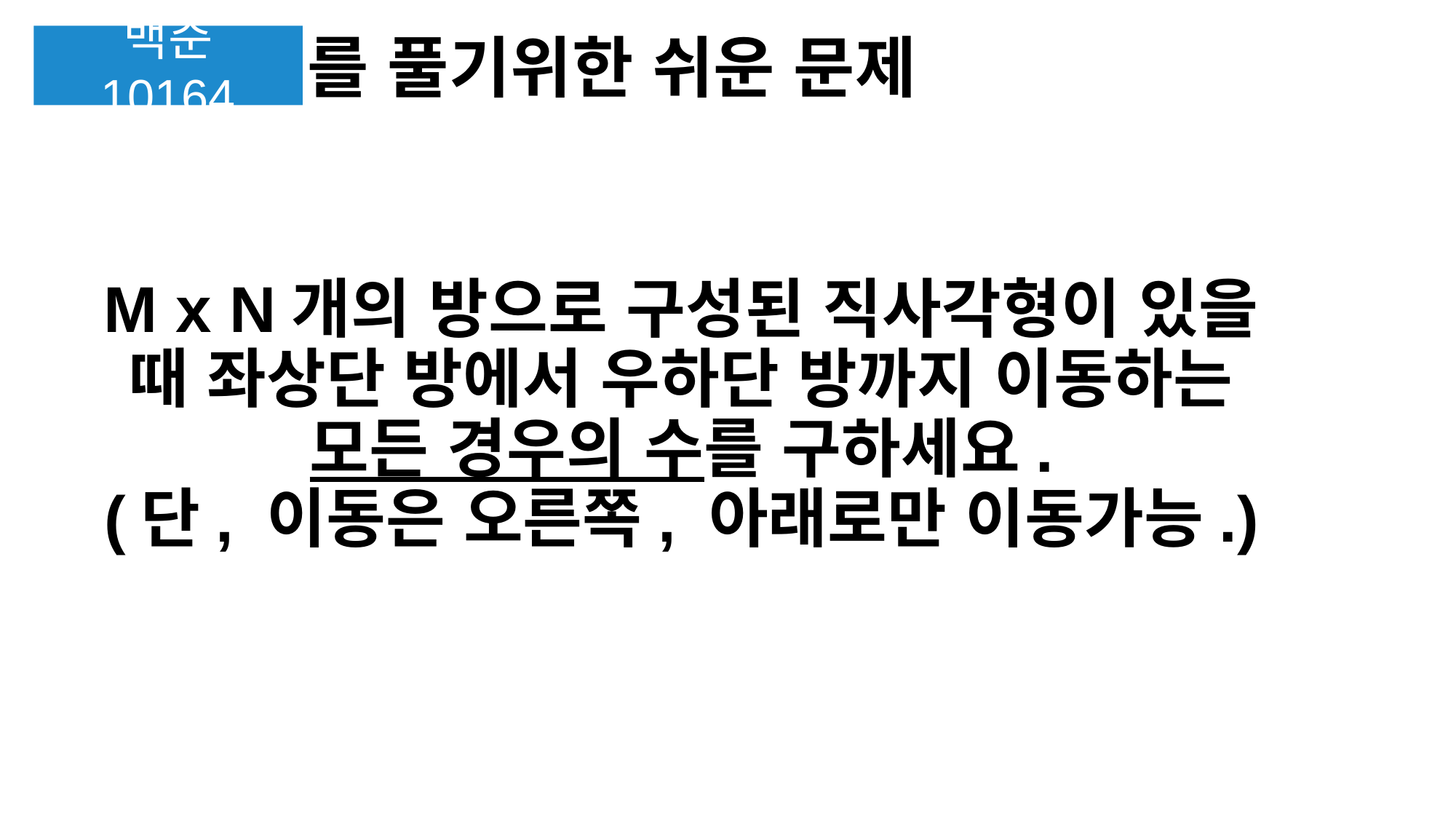

백준 10164
를 풀기위한 쉬운 문제
M x N개의 방으로 구성된 직사각형이 있을 때 좌상단 방에서 우하단 방까지 이동하는 모든 경우의 수를 구하세요.
(단, 이동은 오른쪽, 아래로만 이동가능.)